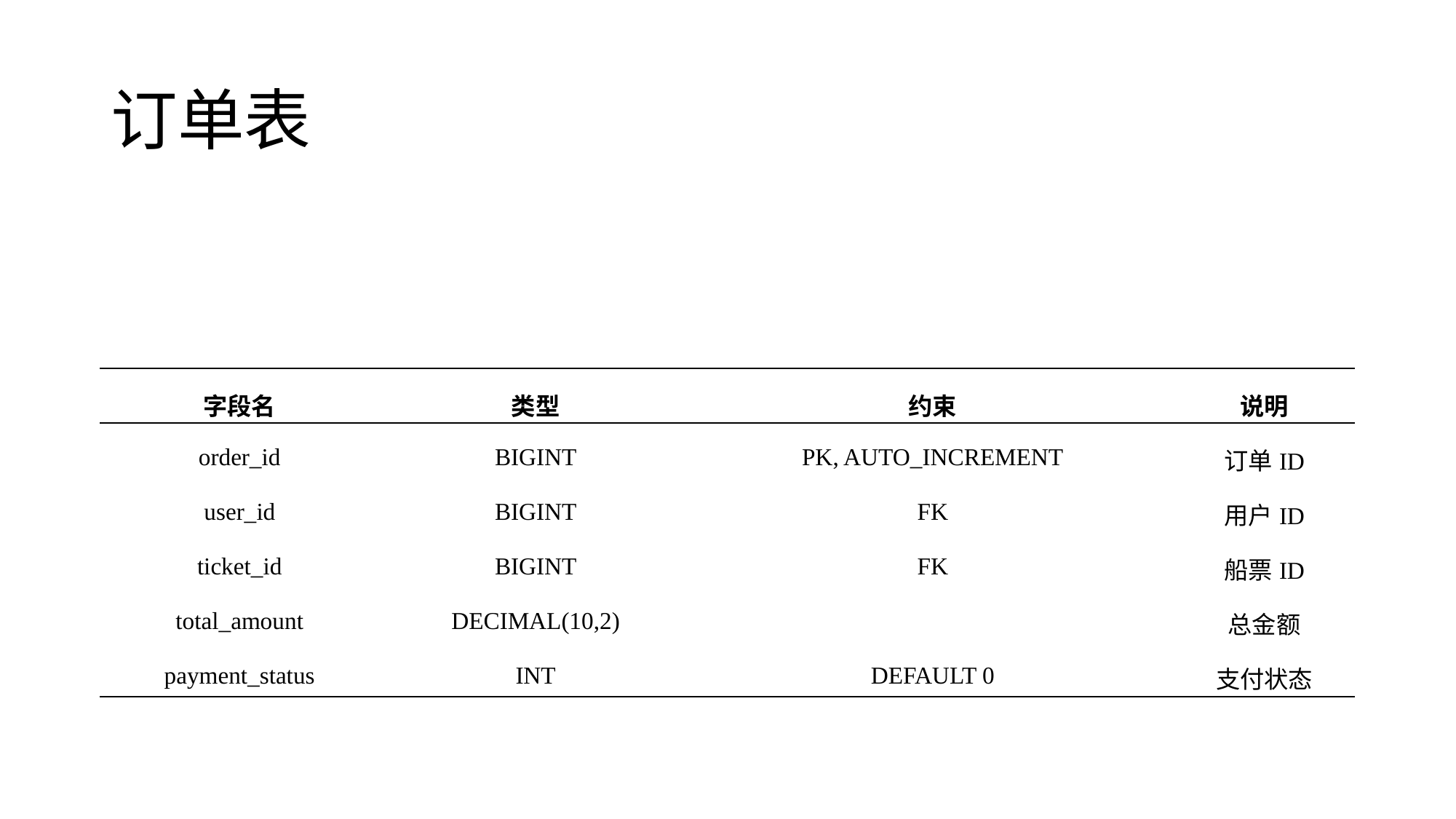

# 订单表
| 字段名 | 类型 | 约束 | 说明 |
| --- | --- | --- | --- |
| order\_id | BIGINT | PK, AUTO\_INCREMENT | 订单ID |
| user\_id | BIGINT | FK | 用户ID |
| ticket\_id | BIGINT | FK | 船票ID |
| total\_amount | DECIMAL(10,2) |  | 总金额 |
| payment\_status | INT | DEFAULT 0 | 支付状态 |